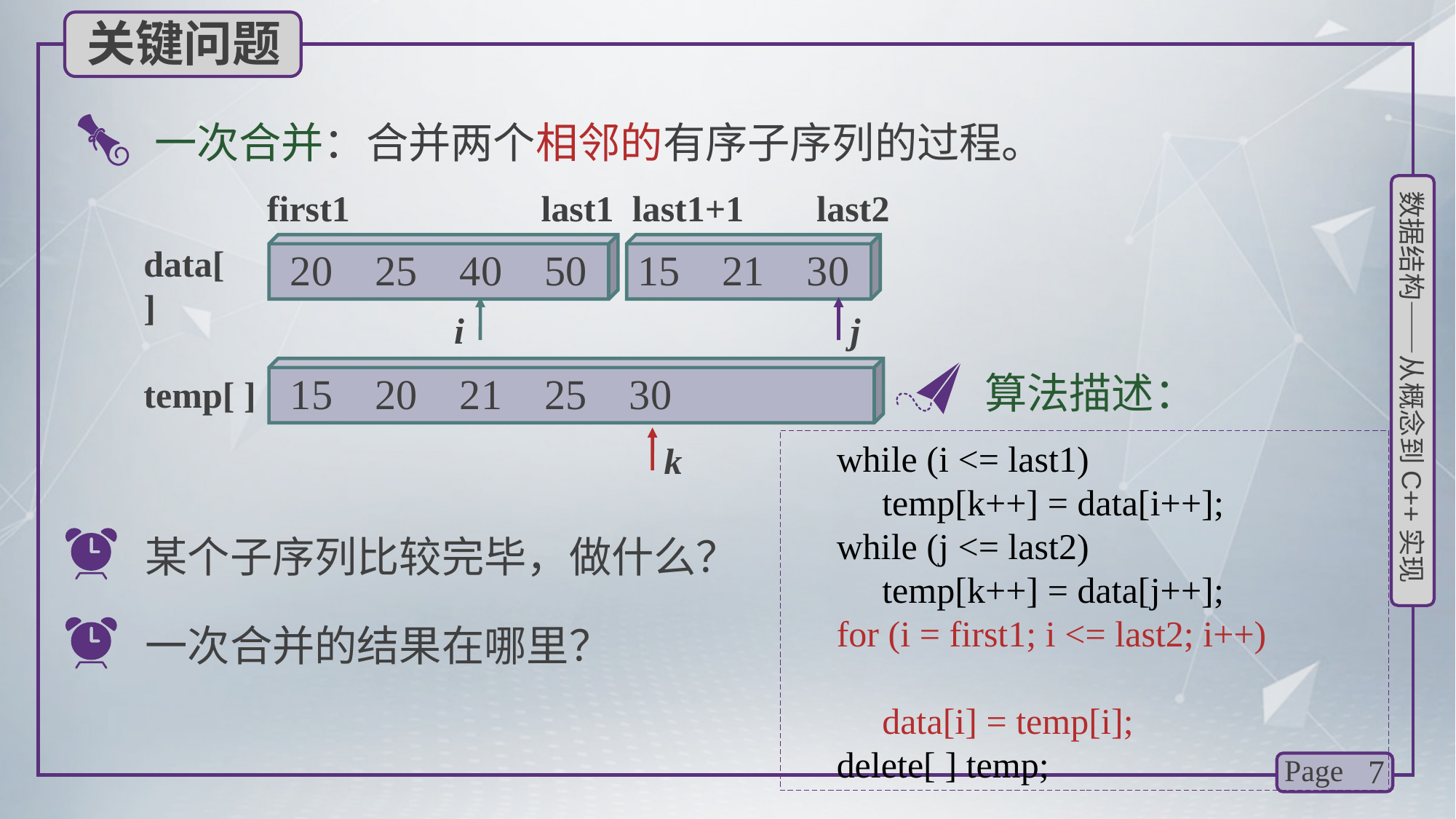

关键问题

一次合并：合并两个相邻的有序子序列的过程。

first1                     last1  last1+1        last2
 20    25    40    50
15    21    30
data[ ]

i

j
算法描述：

 15    20    21    25    30
temp[ ]

k
     while (i <= last1)
          temp[k++] = data[i++];
     while (j <= last2)
          temp[k++] = data[j++];
     for (i = first1; i <= last2; i++)
          data[i] = temp[i];
     delete[ ] temp;
某个子序列比较完毕，做什么？

一次合并的结果在哪里？